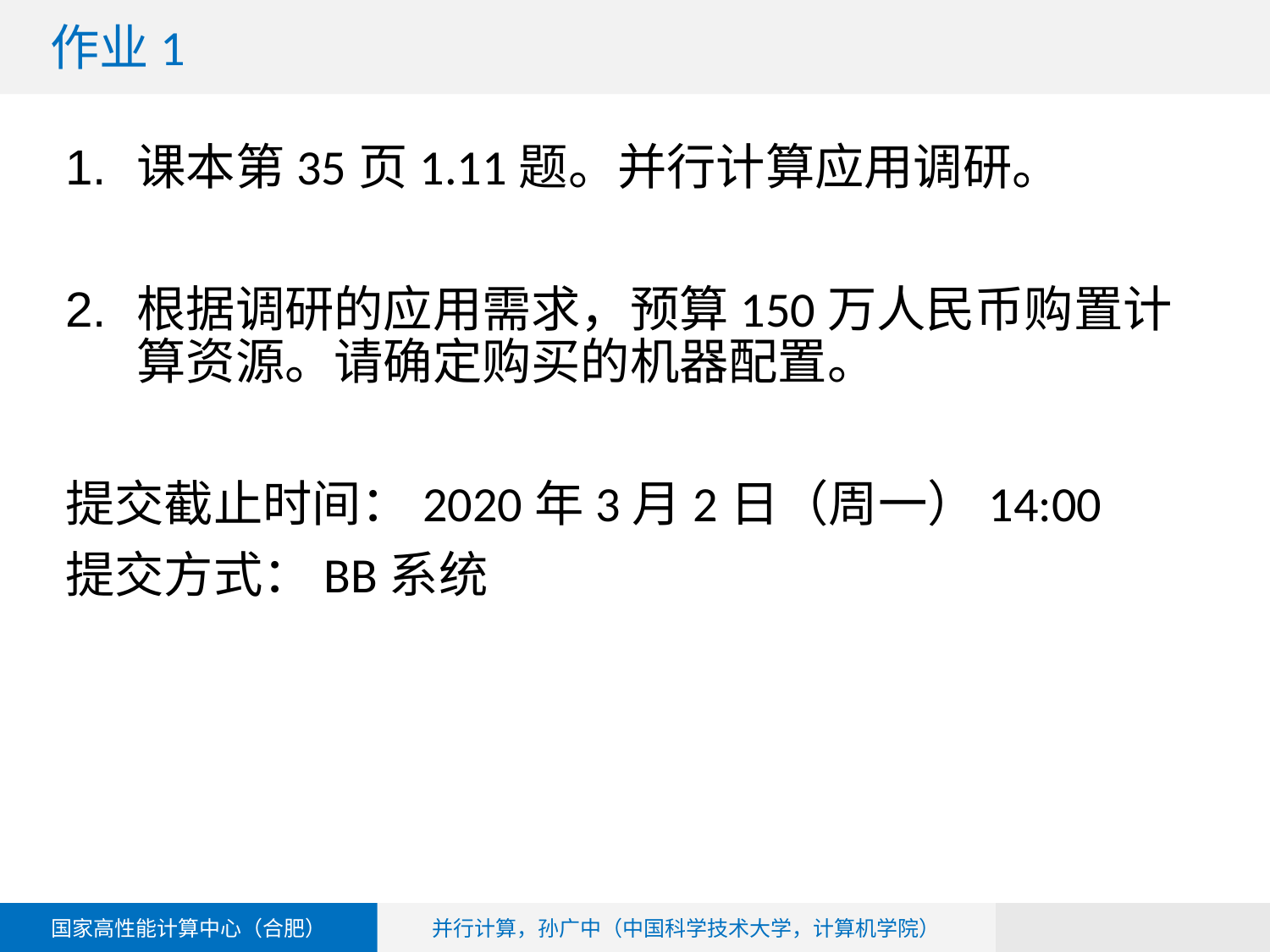

# 作业1
课本第35页1.11题。并行计算应用调研。

根据调研的应用需求，预算150万人民币购置计算资源。请确定购买的机器配置。

提交截止时间：2020年3月2日（周一）14:00
提交方式：BB系统